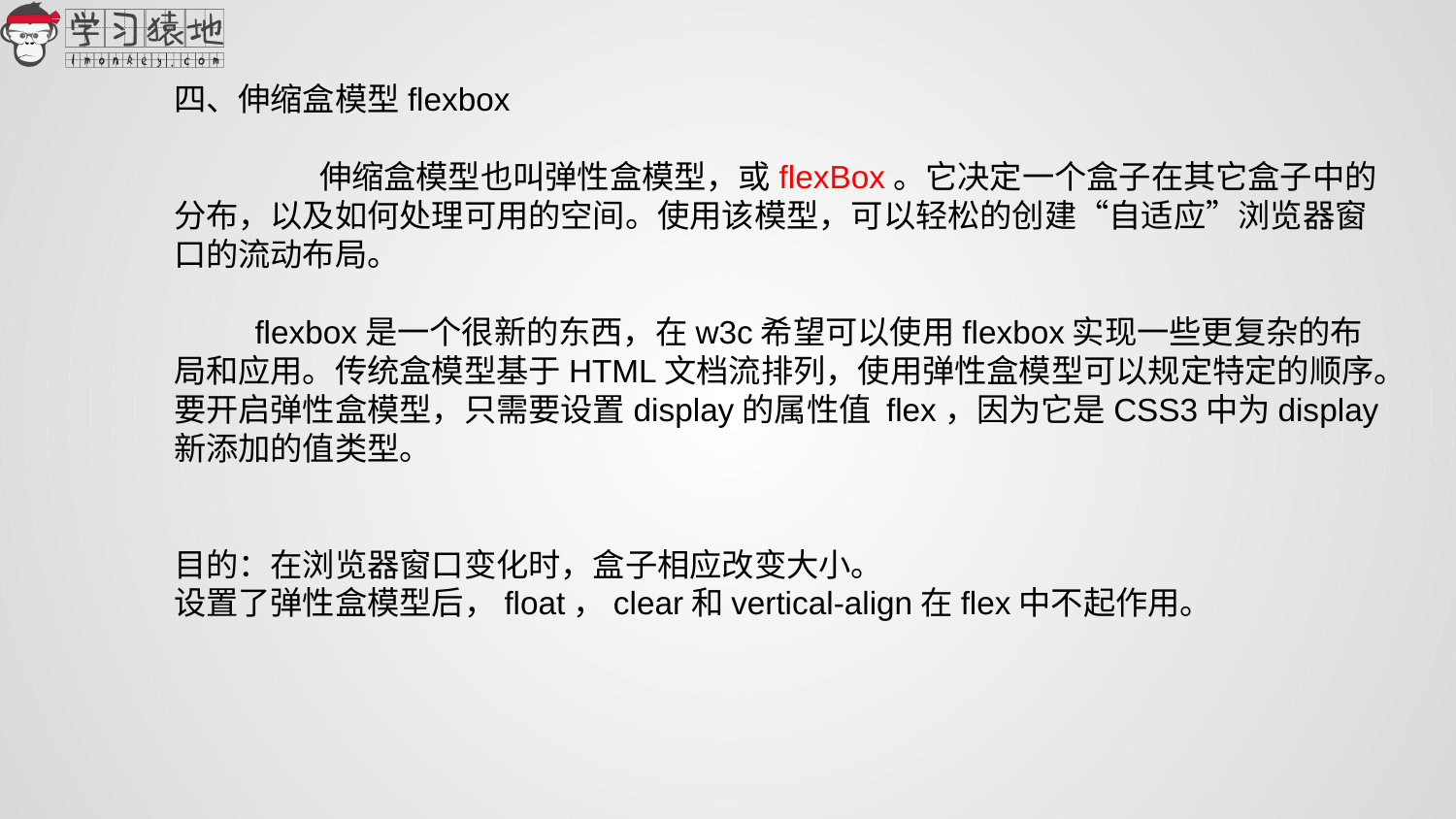

四、伸缩盒模型flexbox

	伸缩盒模型也叫弹性盒模型，或flexBox。它决定一个盒子在其它盒子中的分布，以及如何处理可用的空间。使用该模型，可以轻松的创建“自适应”浏览器窗口的流动布局。

         flexbox是一个很新的东西，在w3c希望可以使用flexbox实现一些更复杂的布局和应用。传统盒模型基于HTML文档流排列，使用弹性盒模型可以规定特定的顺序。要开启弹性盒模型，只需要设置display的属性值 flex，因为它是CSS3中为display新添加的值类型。

目的：在浏览器窗口变化时，盒子相应改变大小。
设置了弹性盒模型后，float，clear和vertical-align在flex中不起作用。